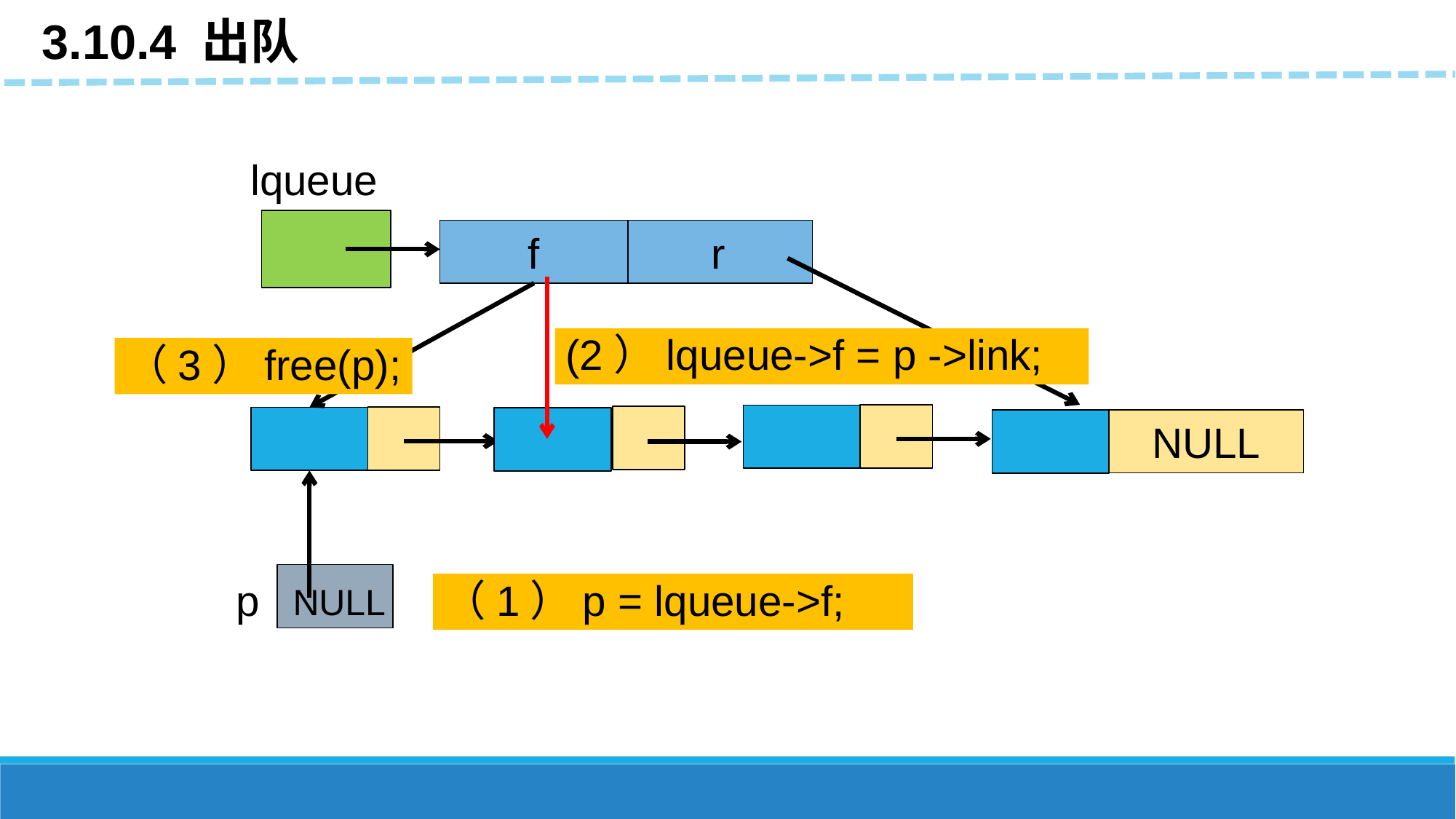

3.10.4 出队
lqueue

f
r
(2）lqueue->f = p ->link;
（3）free(p);

NULL

p
NULL
（1）p = lqueue->f;